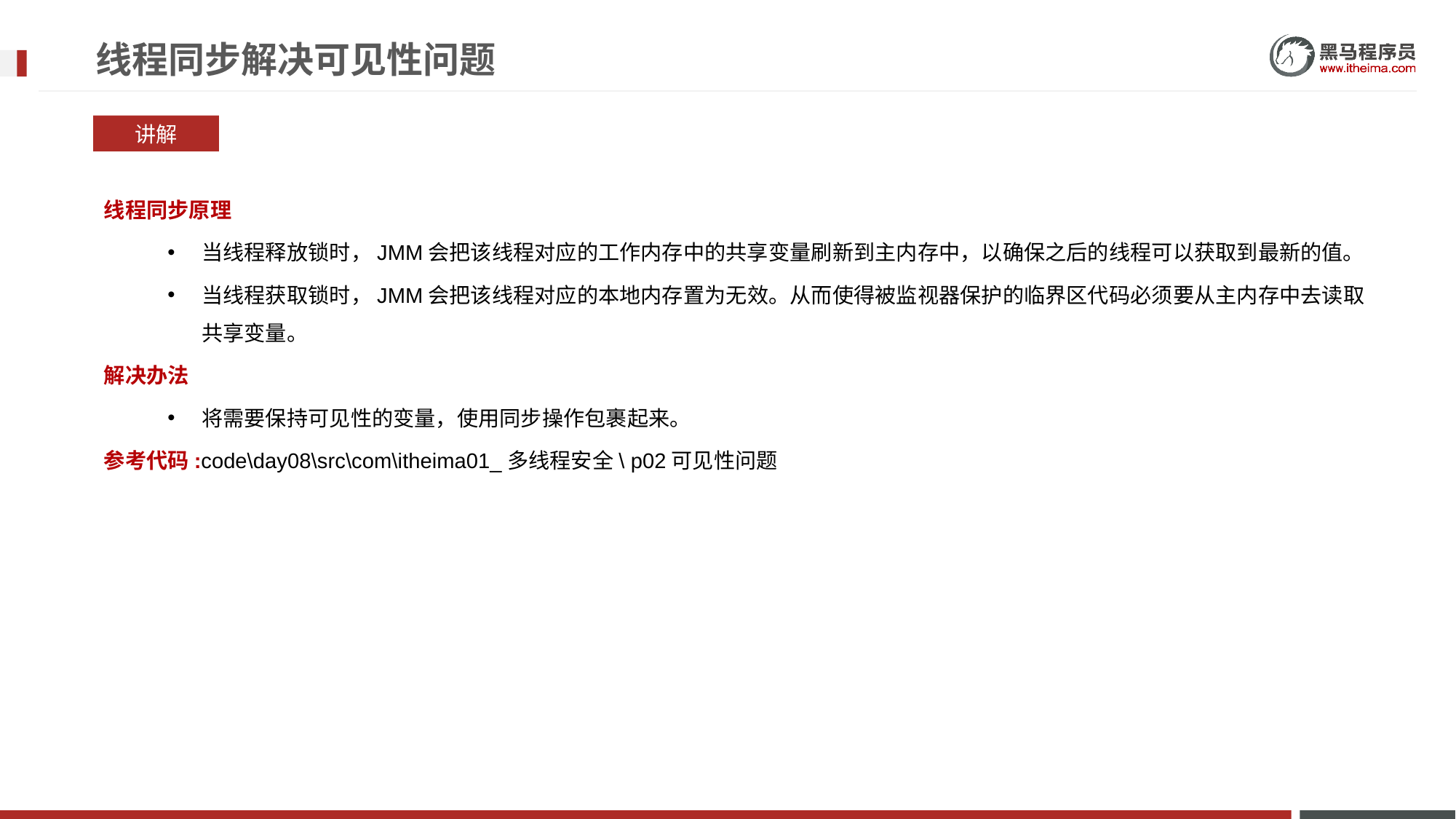

# 线程同步解决可见性问题
讲解
线程同步原理
当线程释放锁时，JMM会把该线程对应的工作内存中的共享变量刷新到主内存中，以确保之后的线程可以获取到最新的值。
当线程获取锁时，JMM会把该线程对应的本地内存置为无效。从而使得被监视器保护的临界区代码必须要从主内存中去读取共享变量。
解决办法
将需要保持可见性的变量，使用同步操作包裹起来。
参考代码:code\day08\src\com\itheima01_多线程安全\ p02可见性问题